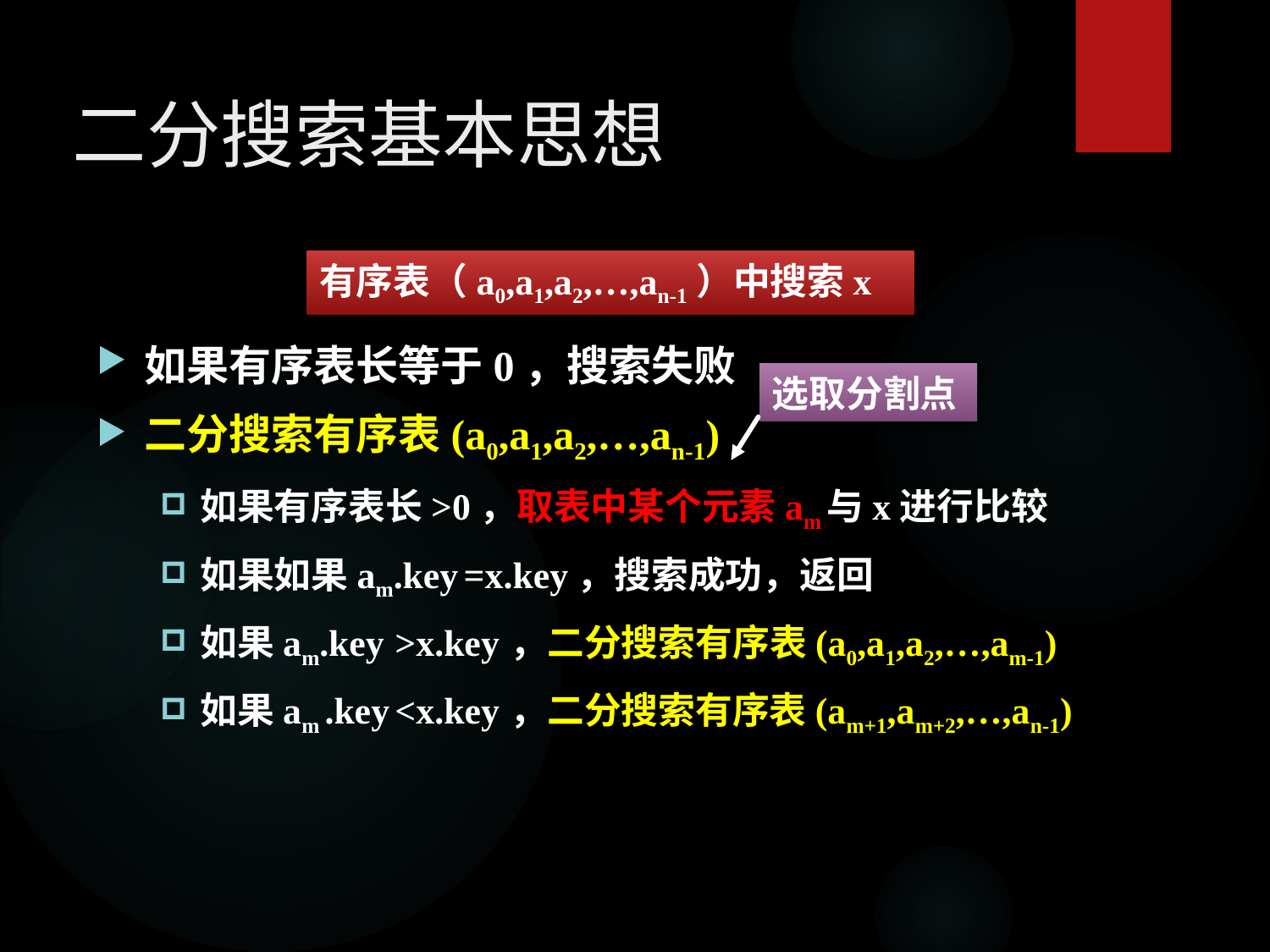

# 二分搜索基本思想
有序表（a0,a1,a2,…,an-1）中搜索x
如果有序表长等于0，搜索失败
二分搜索有序表(a0,a1,a2,…,an-1)
如果有序表长>0，取表中某个元素am与x进行比较
如果如果am.key =x.key，搜索成功，返回
如果am.key  >x.key ，二分搜索有序表(a0,a1,a2,…,am-1)
如果am .key <x.key ，二分搜索有序表(am+1,am+2,…,an-1)

选取分割点